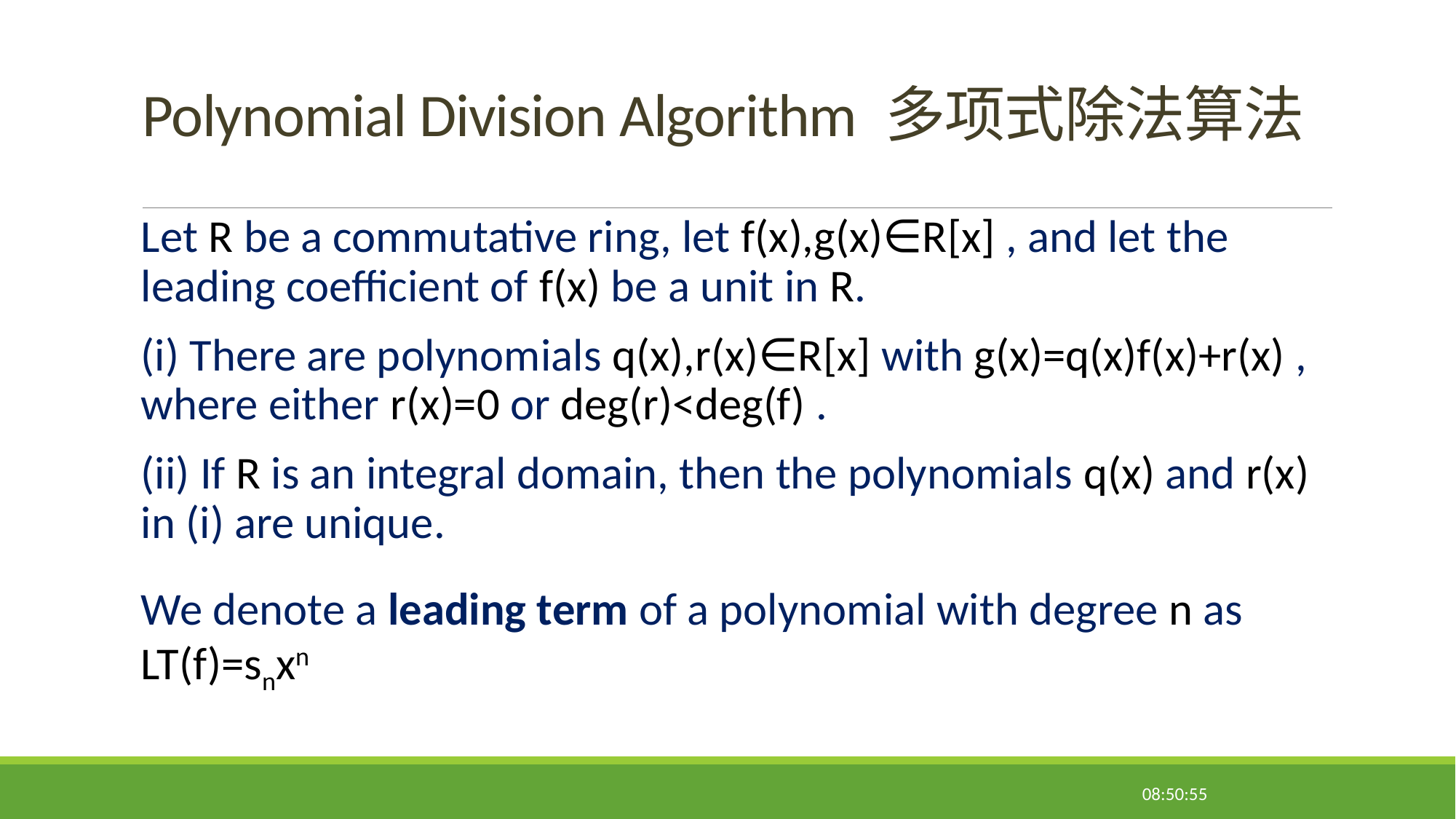

# Polynomial Division Algorithm 多项式除法算法
Let R be a commutative ring, let f(x),g(x)∈R[x] , and let the leading coefficient of f(x) be a unit in R.
(i) There are polynomials q(x),r(x)∈R[x] with g(x)=q(x)f(x)+r(x) , where either r(x)=0 or deg(r)<deg(f) .
(ii) If R is an integral domain, then the polynomials q(x) and r(x) in (i) are unique.
We denote a leading term of a polynomial with degree n as 			LT(f)=snxn
08:50:55